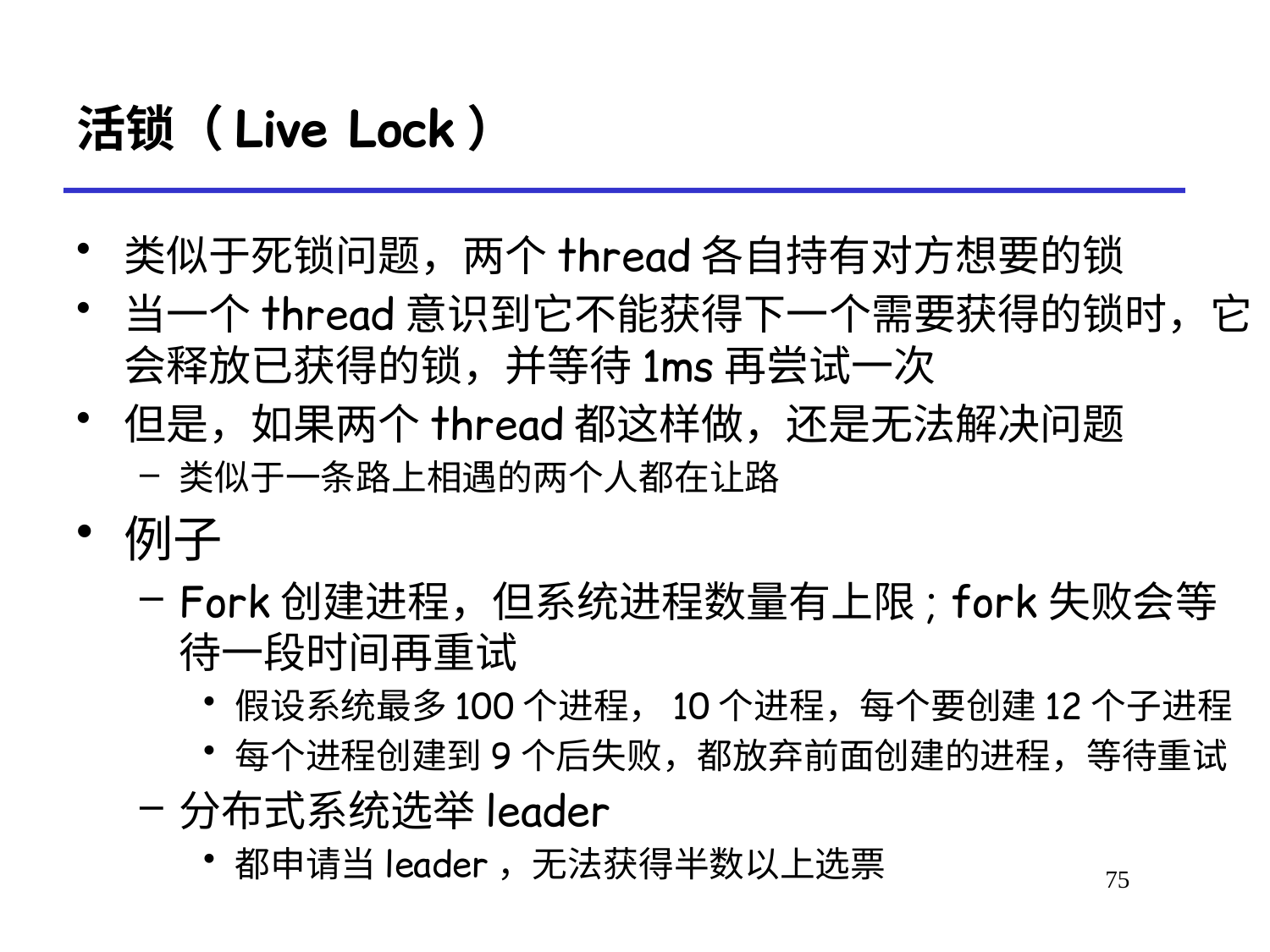

# 活锁（Live Lock）
类似于死锁问题，两个thread各自持有对方想要的锁
当一个thread意识到它不能获得下一个需要获得的锁时，它会释放已获得的锁，并等待1ms再尝试一次
但是，如果两个thread都这样做，还是无法解决问题
类似于一条路上相遇的两个人都在让路
例子
Fork创建进程，但系统进程数量有上限; fork失败会等待一段时间再重试
假设系统最多100个进程，10个进程，每个要创建12个子进程
每个进程创建到9个后失败，都放弃前面创建的进程，等待重试
分布式系统选举leader
都申请当leader，无法获得半数以上选票
75